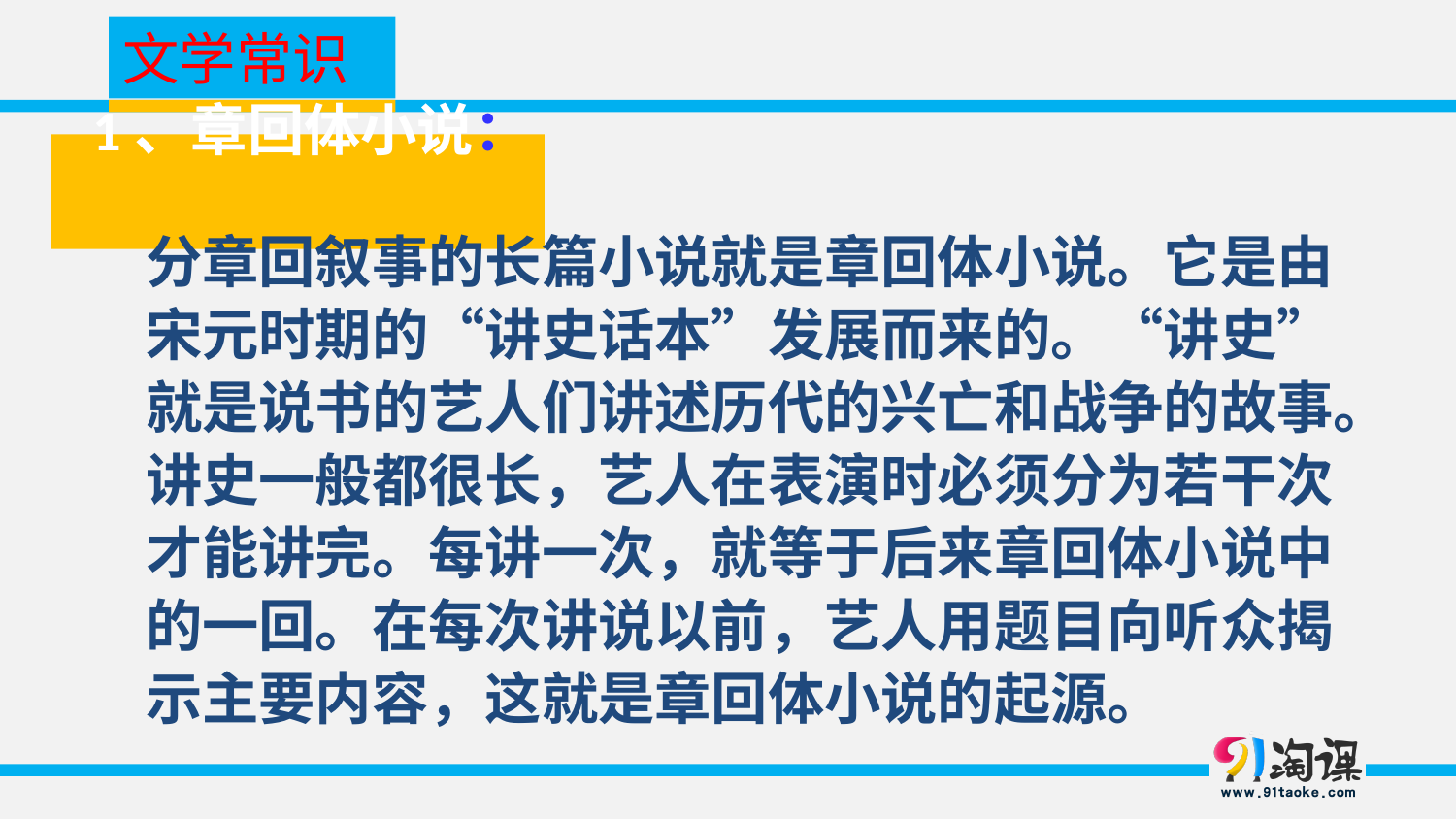

文学常识
1、章回体小说：

分章回叙事的长篇小说就是章回体小说。它是由宋元时期的“讲史话本”发展而来的。“讲史”就是说书的艺人们讲述历代的兴亡和战争的故事。讲史一般都很长，艺人在表演时必须分为若干次才能讲完。每讲一次，就等于后来章回体小说中的一回。在每次讲说以前，艺人用题目向听众揭示主要内容，这就是章回体小说的起源。